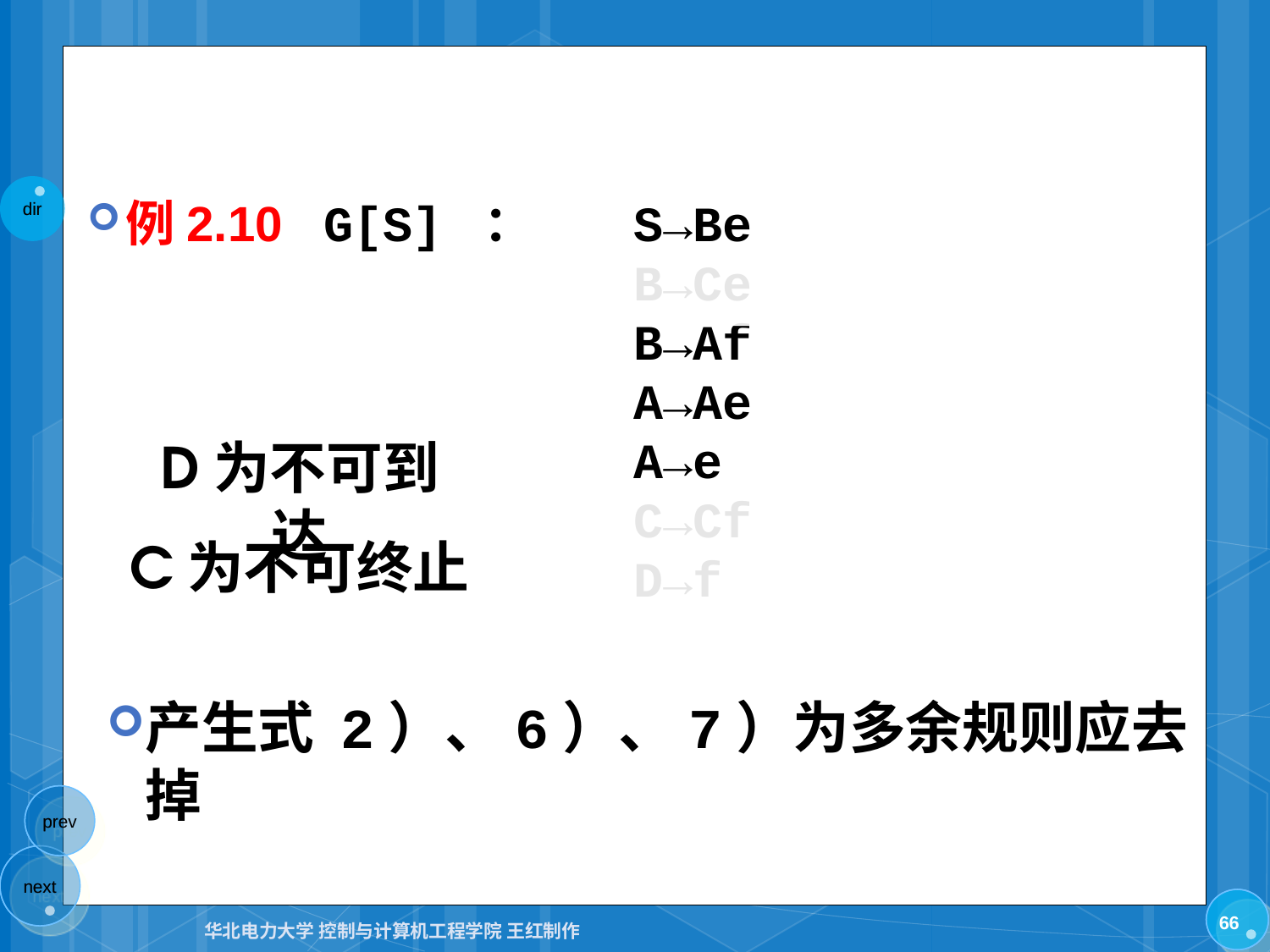

例2.10   G[S] ：	S→Be
				B→Ce
				B→Af
				A→Ae
				A→e
				C→Cf
				D→f

D为不可到达

C为不可终止

产生式 2）、6）、7）为多余规则应去掉
66
华北电力大学 控制与计算机工程学院 王红制作